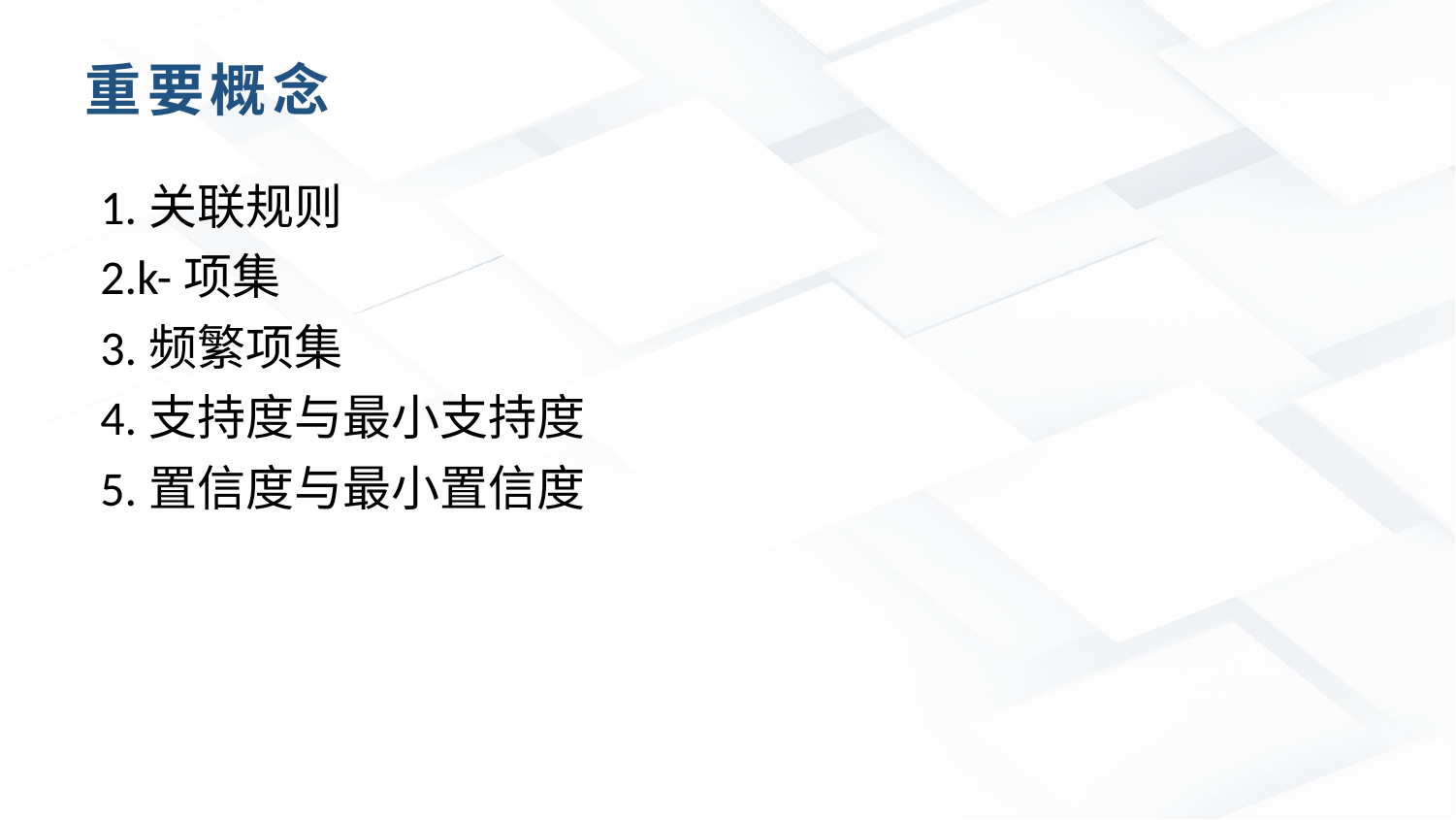

重要概念
1.关联规则
2.k-项集
3.频繁项集
4.支持度与最小支持度
5.置信度与最小置信度